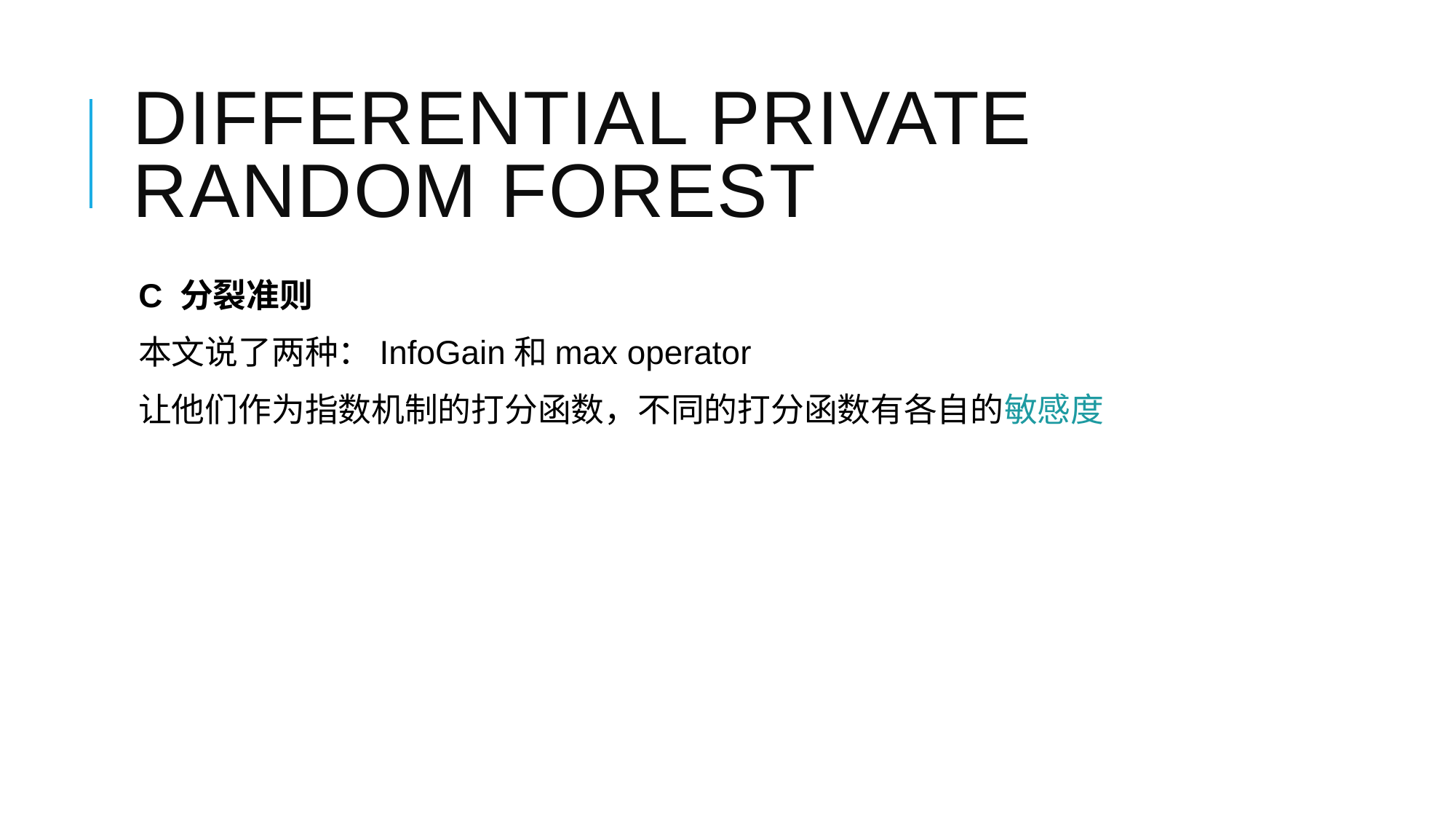

# DIFFERENTIAL PRIVATE RANDOM FOREST
C 分裂准则
本文说了两种：InfoGain和max operator
让他们作为指数机制的打分函数，不同的打分函数有各自的敏感度